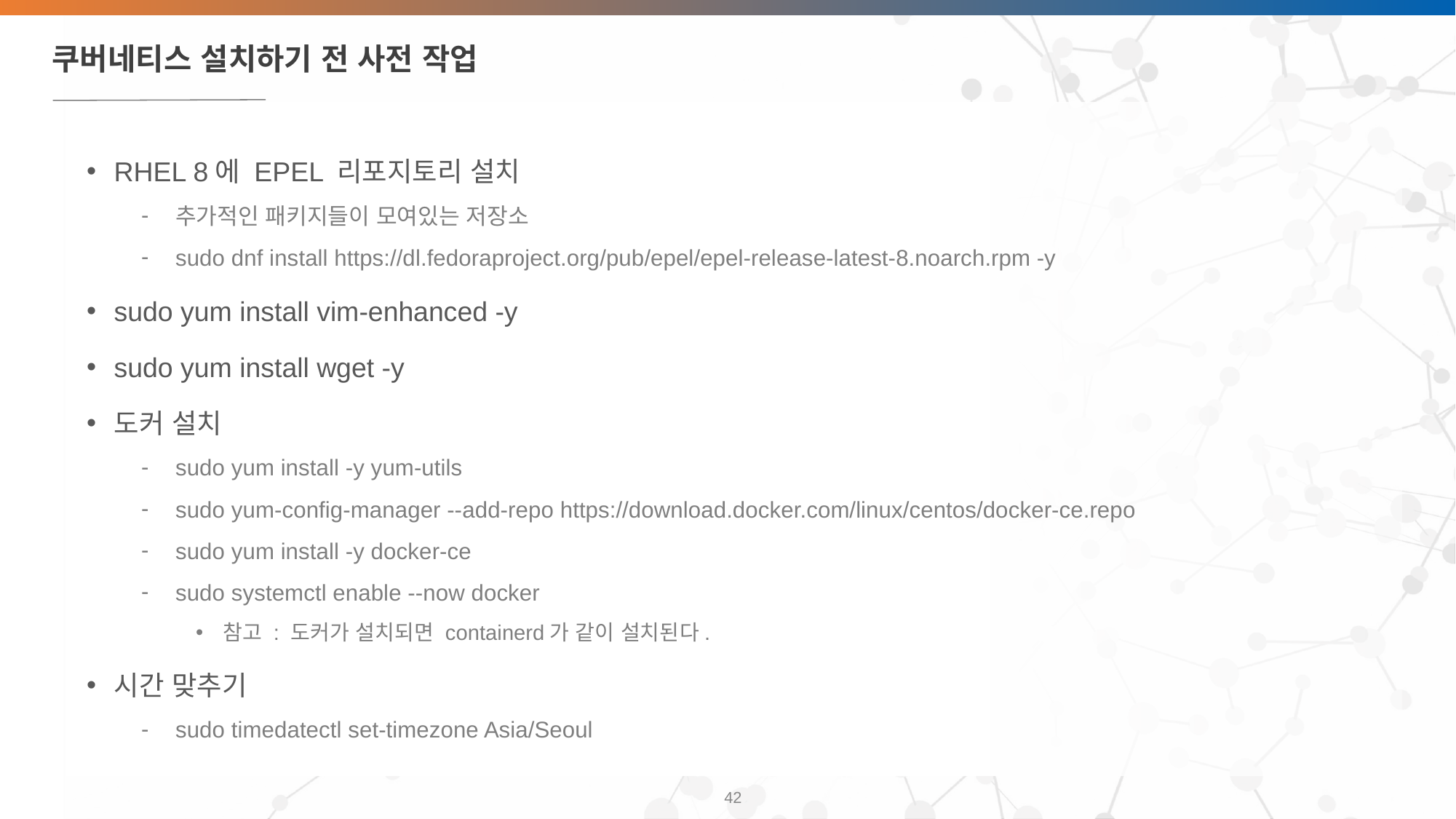

# 쿠버네티스 설치하기 전 사전 작업

RHEL 8에 EPEL 리포지토리 설치
추가적인 패키지들이 모여있는 저장소
sudo dnf install https://dl.fedoraproject.org/pub/epel/epel-release-latest-8.noarch.rpm -y
sudo yum install vim-enhanced -y
sudo yum install wget -y
도커 설치
sudo yum install -y yum-utils
sudo yum-config-manager --add-repo https://download.docker.com/linux/centos/docker-ce.repo
sudo yum install -y docker-ce
sudo systemctl enable --now docker
참고 : 도커가 설치되면 containerd가 같이 설치된다.
시간 맞추기
sudo timedatectl set-timezone Asia/Seoul
42